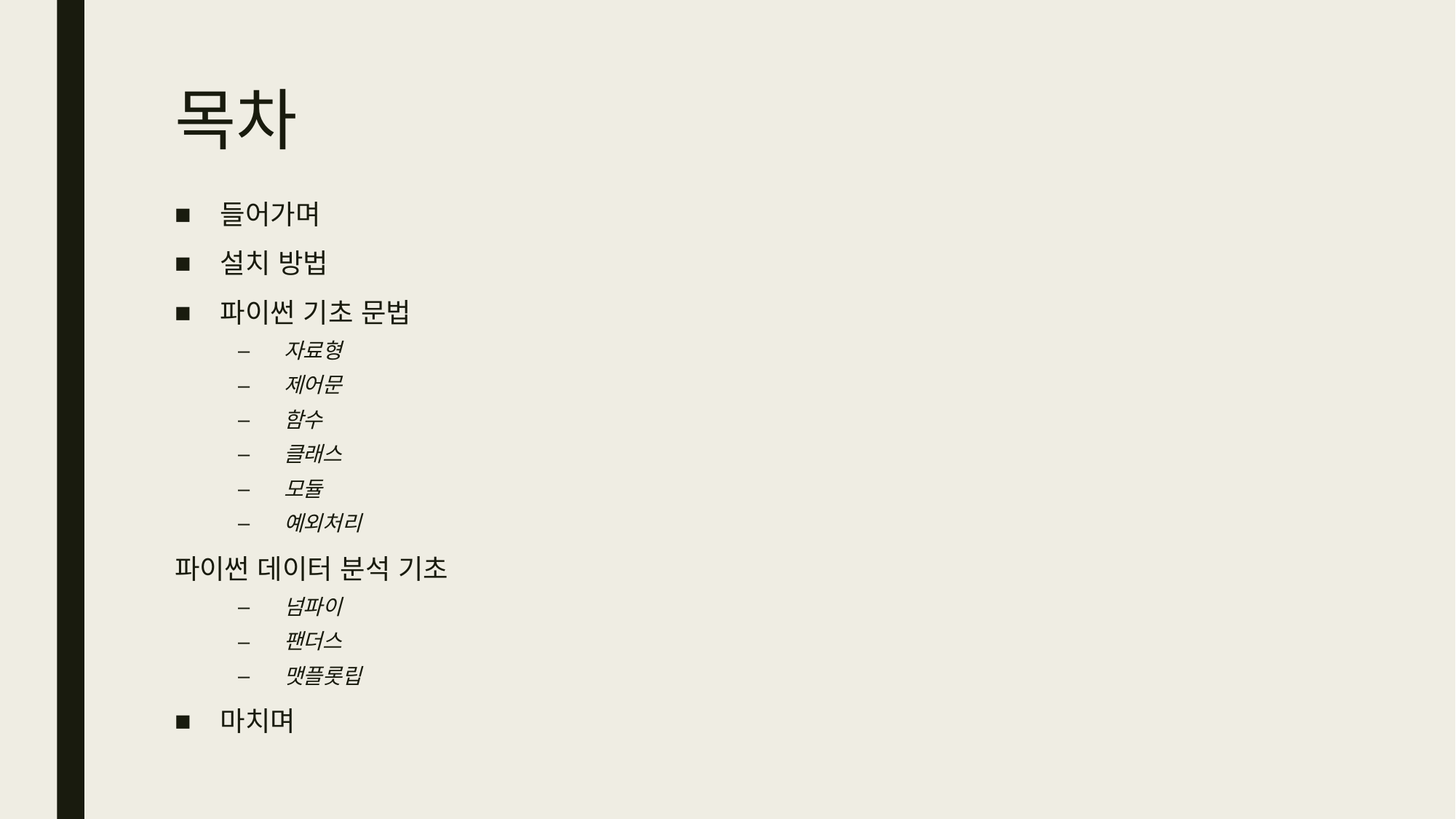

# 목차
들어가며
설치 방법
파이썬 기초 문법
자료형
제어문
함수
클래스
모듈
예외처리
파이썬 데이터 분석 기초
넘파이
팬더스
맷플롯립
마치며